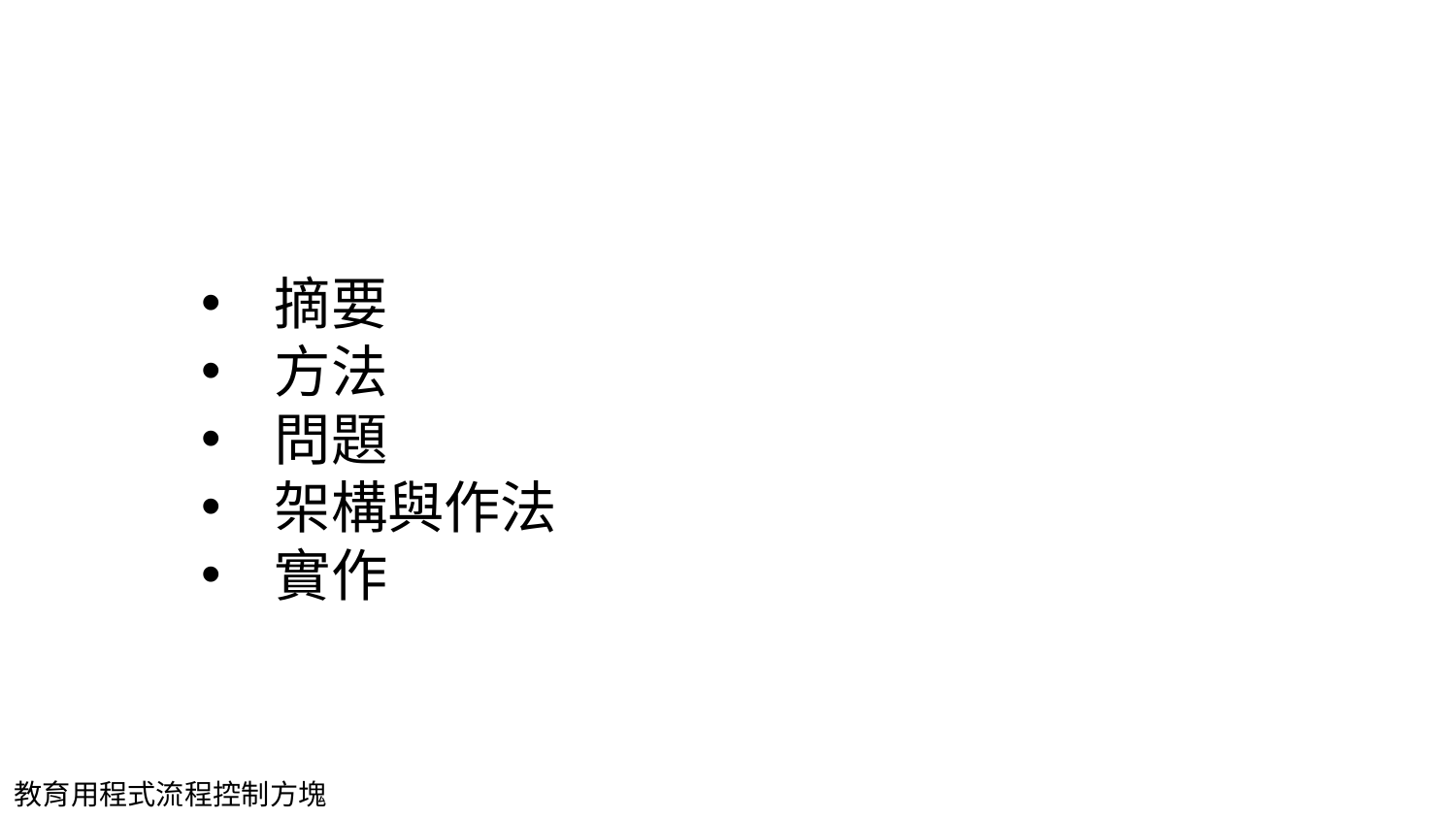

#
摘要
方法
問題
架構與作法
實作
教育用程式流程控制方塊